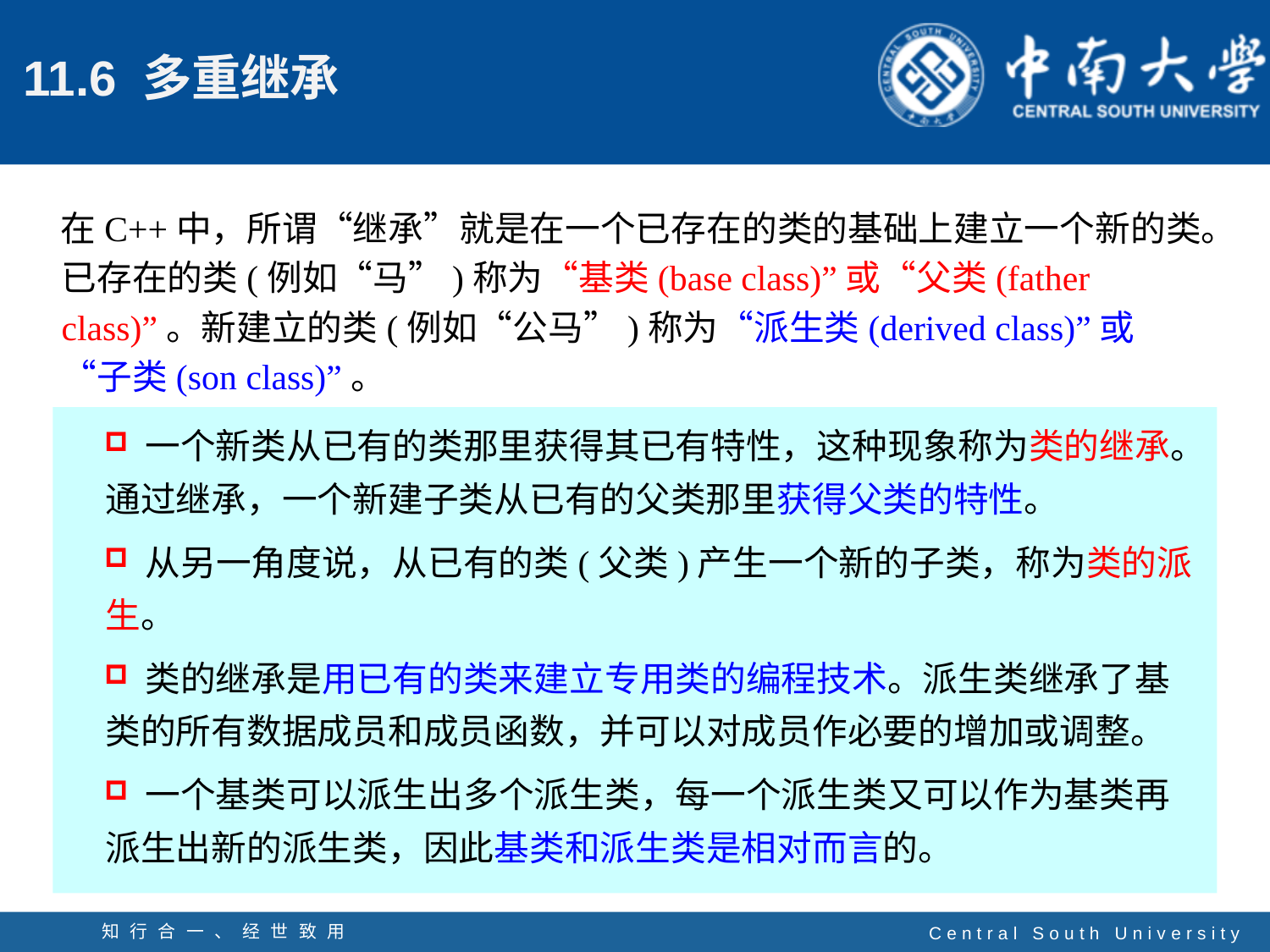

在C++中，所谓“继承”就是在一个已存在的类的基础上建立一个新的类。已存在的类(例如“马”)称为“基类(base class)”或“父类(father class)”。新建立的类(例如“公马”)称为“派生类(derived class)”或“子类(son class)”。

 一个新类从已有的类那里获得其已有特性，这种现象称为类的继承。通过继承，一个新建子类从已有的父类那里获得父类的特性。
 从另一角度说，从已有的类(父类)产生一个新的子类，称为类的派生。
 类的继承是用已有的类来建立专用类的编程技术。派生类继承了基类的所有数据成员和成员函数，并可以对成员作必要的增加或调整。
 一个基类可以派生出多个派生类，每一个派生类又可以作为基类再派生出新的派生类，因此基类和派生类是相对而言的。

知行合一、经世致用
自强不息 厚德载物
Central South University